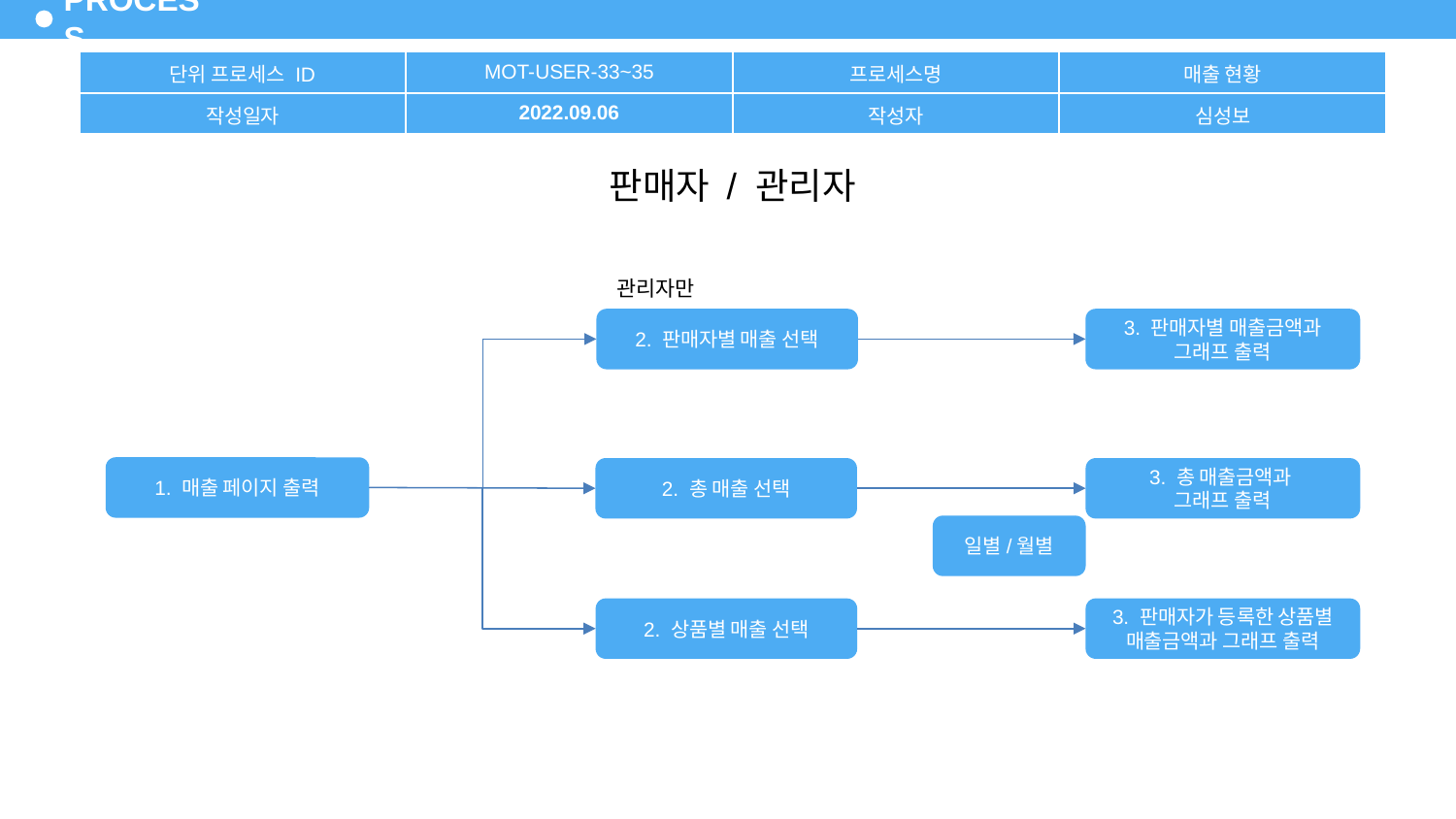

PROCESS
| 단위 프로세스 ID | MOT-USER-33~35 | 프로세스명 | 매출 현황 |
| --- | --- | --- | --- |
| 작성일자 | 2022.09.06 | 작성자 | 심성보 |
판매자 / 관리자
관리자만
2. 판매자별 매출 선택
3. 판매자별 매출금액과
그래프 출력
1. 매출 페이지 출력
2. 총 매출 선택
3. 총 매출금액과
그래프 출력
일별/월별
2. 상품별 매출 선택
3. 판매자가 등록한 상품별 매출금액과 그래프 출력